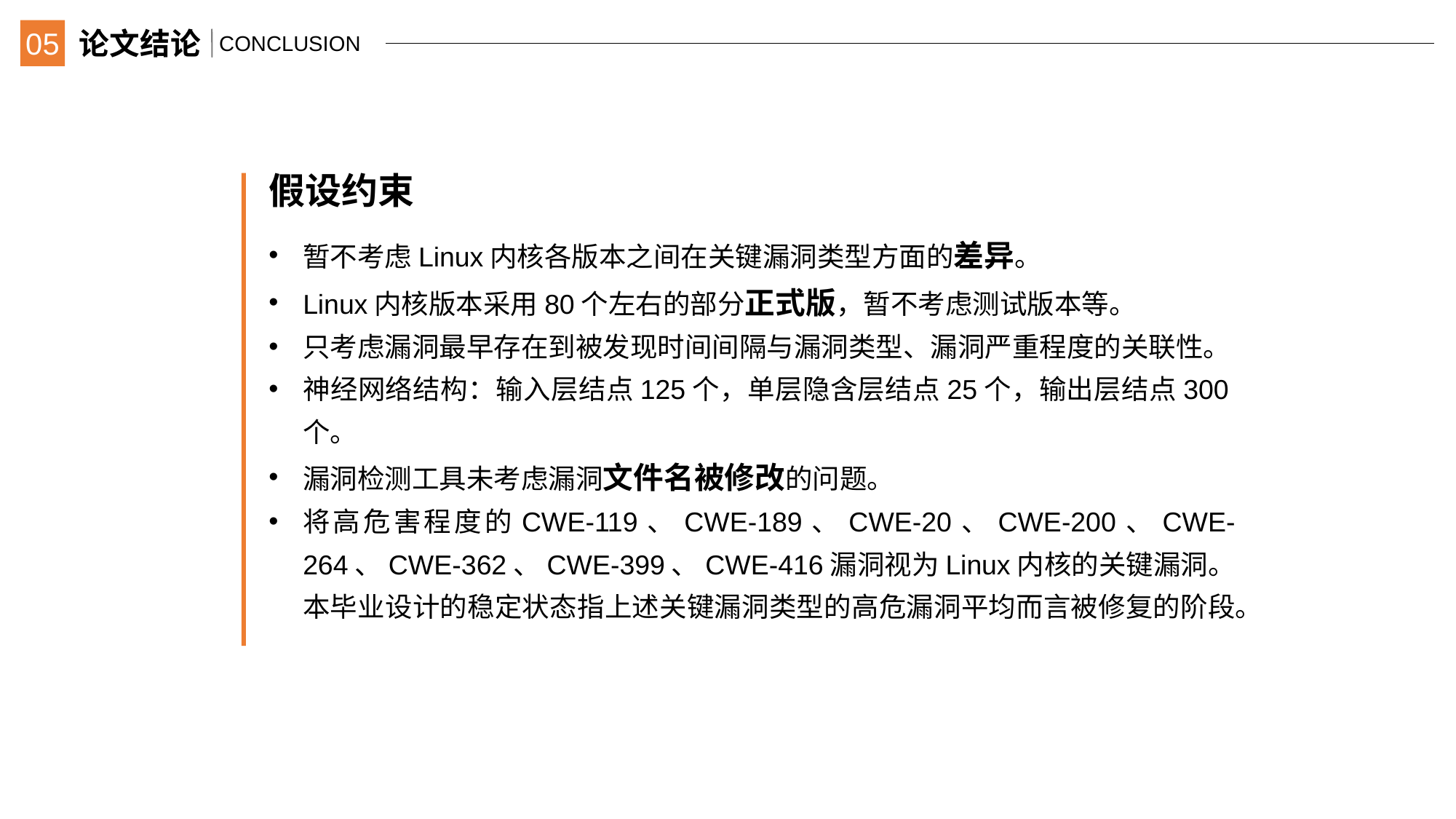

05
论文结论

CONCLUSION
假设约束

暂不考虑Linux内核各版本之间在关键漏洞类型方面的差异。
Linux内核版本采用80个左右的部分正式版，暂不考虑测试版本等。
只考虑漏洞最早存在到被发现时间间隔与漏洞类型、漏洞严重程度的关联性。
神经网络结构：输入层结点125个，单层隐含层结点25个，输出层结点300个。
漏洞检测工具未考虑漏洞文件名被修改的问题。
将高危害程度的CWE-119、CWE-189、CWE-20、CWE-200、CWE-264、CWE-362、CWE-399、CWE-416漏洞视为Linux内核的关键漏洞。本毕业设计的稳定状态指上述关键漏洞类型的高危漏洞平均而言被修复的阶段。